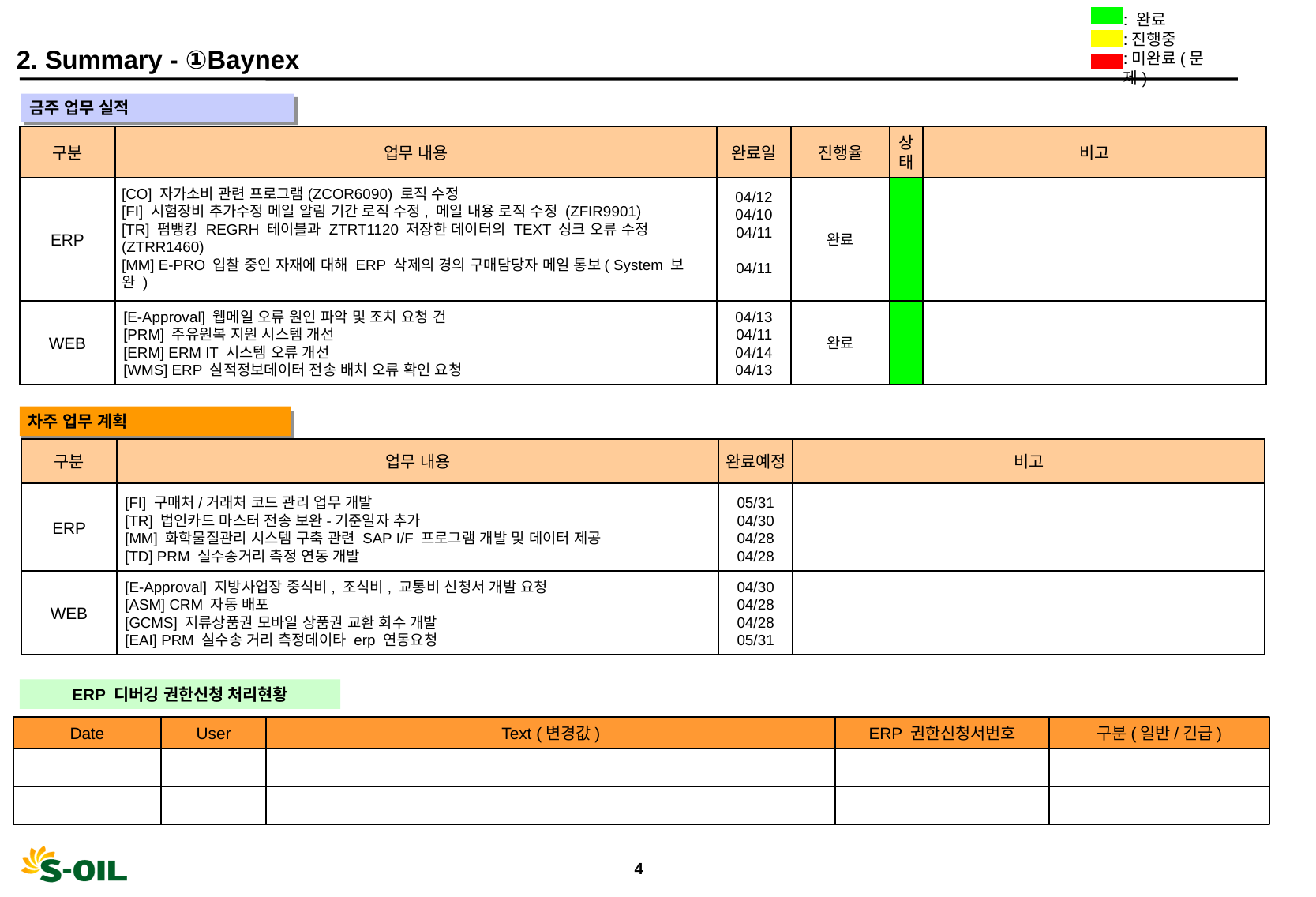

: 완료
:진행중
:미완료(문제)
2. Summary - ①Baynex

 금주 업무 실적
" "
구분
업무 내용
완료일
진행율
상
태
비고

ERP

완료

[CO] 자가소비 관련 프로그램(ZCOR6090) 로직 수정
[FI] 시험장비 추가수정 메일 알림 기간 로직 수정, 메일 내용 로직 수정 (ZFIR9901)
[TR] 펌뱅킹 REGRH 테이블과 ZTRT1120 저장한 데이터의 TEXT 싱크 오류 수정
(ZTRR1460)
[MM] E-PRO 입찰 중인 자재에 대해 ERP 삭제의 경의 구매담당자 메일 통보( System 보
완 )
04/12
04/10
04/11
04/11

WEB

완료

[E-Approval] 웹메일 오류 원인 파악 및 조치 요청 건
[PRM] 주유원복 지원 시스템 개선
[ERM] ERM IT 시스템 오류 개선
[WMS] ERP 실적정보데이터 전송 배치 오류 확인 요청
04/13
04/11
04/14
04/13

 차주 업무 계획
" "
구분
업무 내용
완료예정
비고

ERP

[FI] 구매처/거래처 코드 관리 업무 개발
[TR] 법인카드 마스터 전송 보완-기준일자 추가
[MM] 화학물질관리 시스템 구축 관련 SAP I/F 프로그램 개발 및 데이터 제공
[TD] PRM 실수송거리 측정 연동 개발
05/31
04/30
04/28
04/28

WEB

[E-Approval] 지방사업장 중식비, 조식비, 교통비 신청서 개발 요청
[ASM] CRM 자동 배포
[GCMS] 지류상품권 모바일 상품권 교환 회수 개발
[EAI] PRM 실수송 거리 측정데이타 erp 연동요청
04/30
04/28
04/28
05/31

ERP 디버깅 권한신청 처리현황
Date
User
Text (변경값)
ERP 권한신청서번호
구분(일반/긴급)